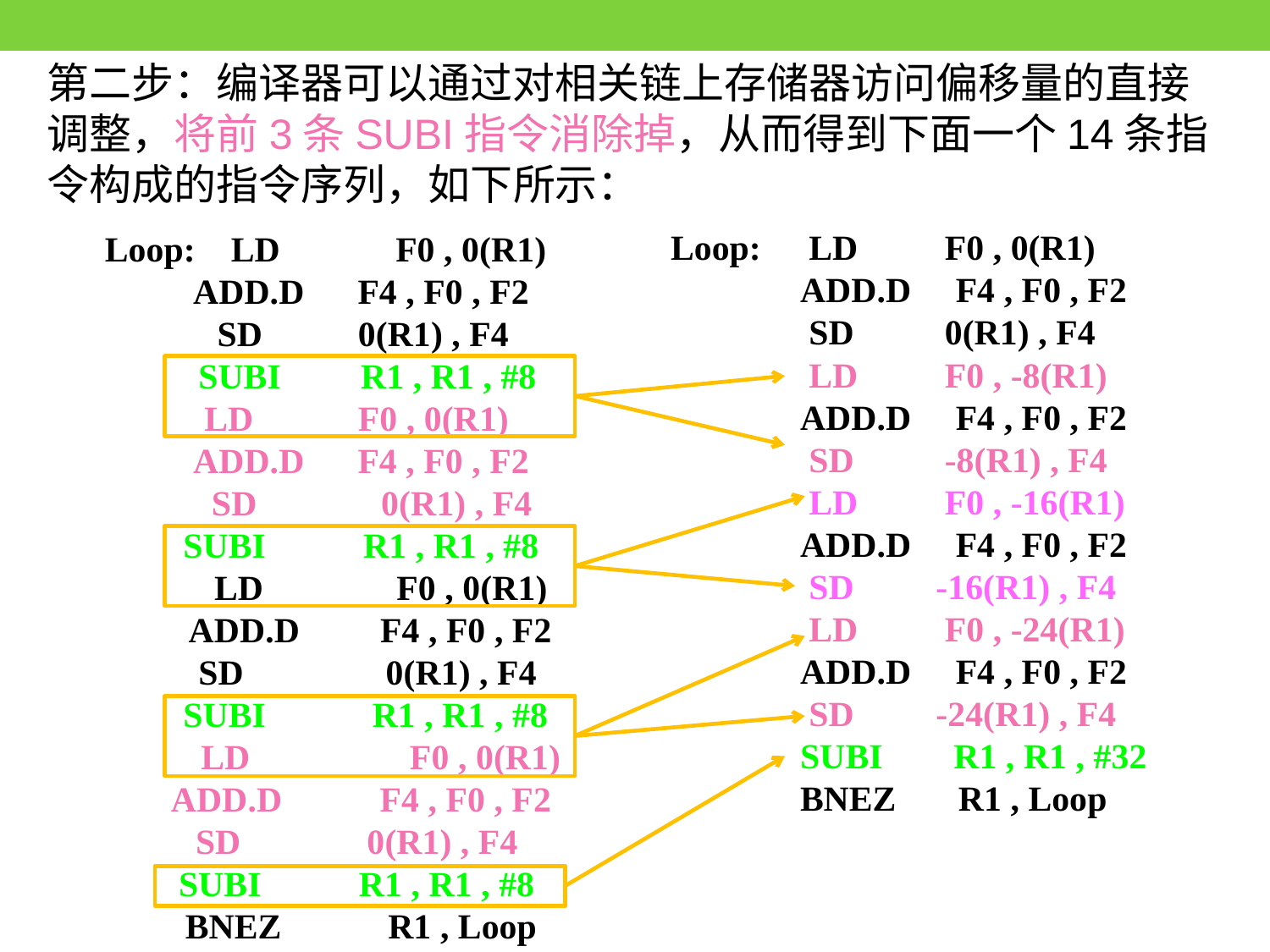

20
第二步：编译器可以通过对相关链上存储器访问偏移量的直接调整，将前3条SUBI指令消除掉，从而得到下面一个14条指令构成的指令序列，如下所示：
Loop:	     LD	      F0 , 0(R1)
	    ADD.D     F4 , F0 , F2
	     SD	      0(R1) , F4
	     LD	      F0 , -8(R1)
	    ADD.D     F4 , F0 , F2
	     SD	      -8(R1) , F4
	     LD	      F0 , -16(R1)
	    ADD.D     F4 , F0 , F2
	     SD	     -16(R1) , F4
	     LD	      F0 , -24(R1)
	    ADD.D     F4 , F0 , F2
	     SD	     -24(R1) , F4
	    SUBI        R1 , R1 , #32
	    BNEZ       R1 , Loop
              Loop:    LD             F0 , 0(R1)
	    ADD.D      F4 , F0 , F2
               SD	      0(R1) , F4
                SUBI         R1 , R1 , #8
	   LD	      F0 , 0(R1)
	    ADD.D      F4 , F0 , F2
                 SD              0(R1) , F4
	    SUBI           R1 , R1 , #8
                   LD               F0 , 0(R1)
	         ADD.D	  F4 , F0 , F2
                SD                0(R1) , F4
	     SUBI            R1 , R1 , #8
                   LD                  F0 , 0(R1)
	    ADD.D           F4 , F0 , F2
	   SD	        0(R1) , F4
	   SUBI	         R1 , R1 , #8
	    BNEZ            R1 , Loop